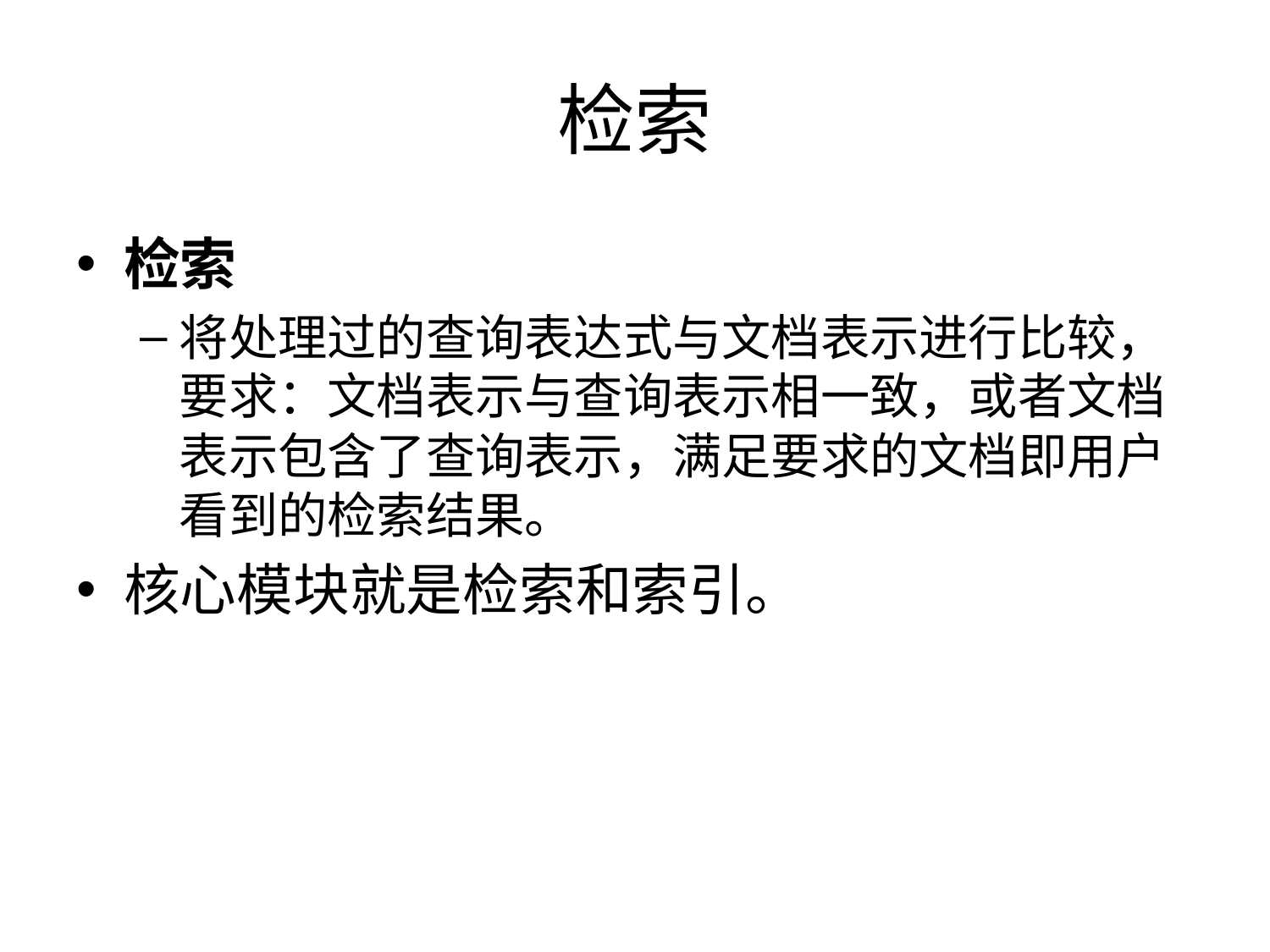

# 检索
检索
将处理过的查询表达式与文档表示进行比较，要求：文档表示与查询表示相一致，或者文档表示包含了查询表示，满足要求的文档即用户看到的检索结果。
核心模块就是检索和索引。